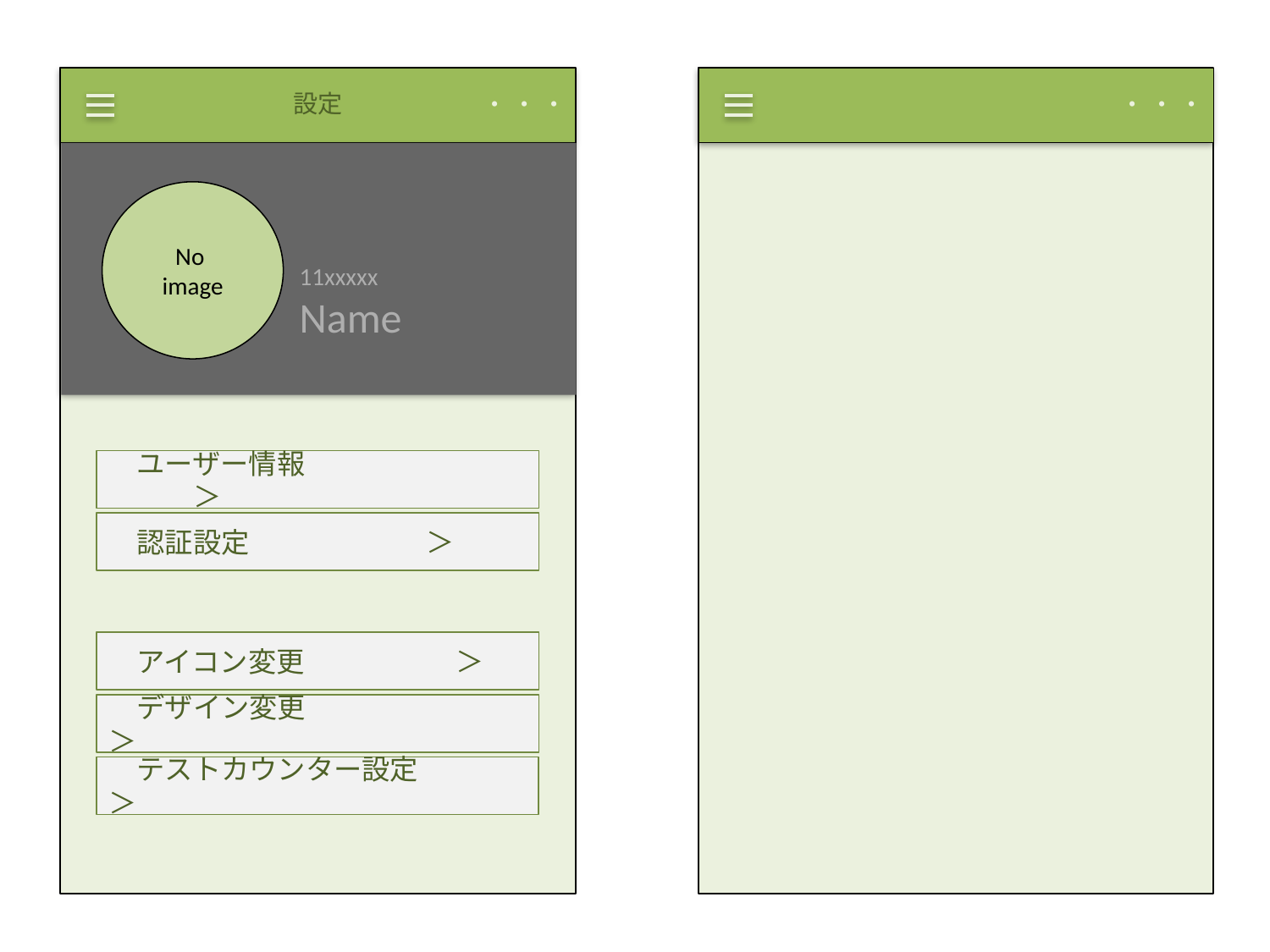

・・・

・・・
設定

No
image
11xxxxx
Name
　ユーザー情報　　　　　　　　　　＞
　認証設定                            ＞
　アイコン変更                        ＞
　デザイン変更                               ＞
　テストカウンター設定             ＞